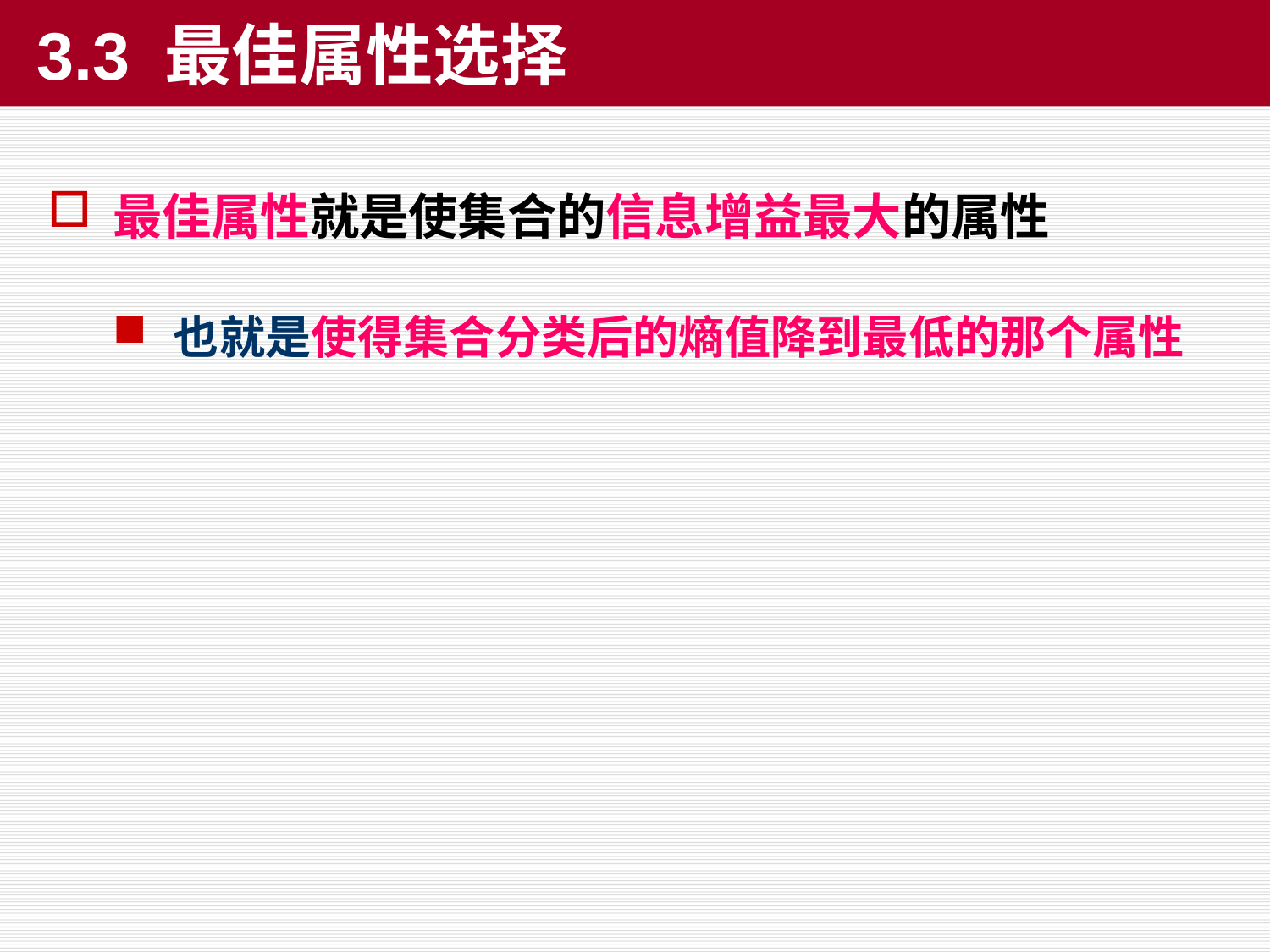

# 3.3 最佳属性选择
最佳属性就是使集合的信息增益最大的属性
也就是使得集合分类后的熵值降到最低的那个属性